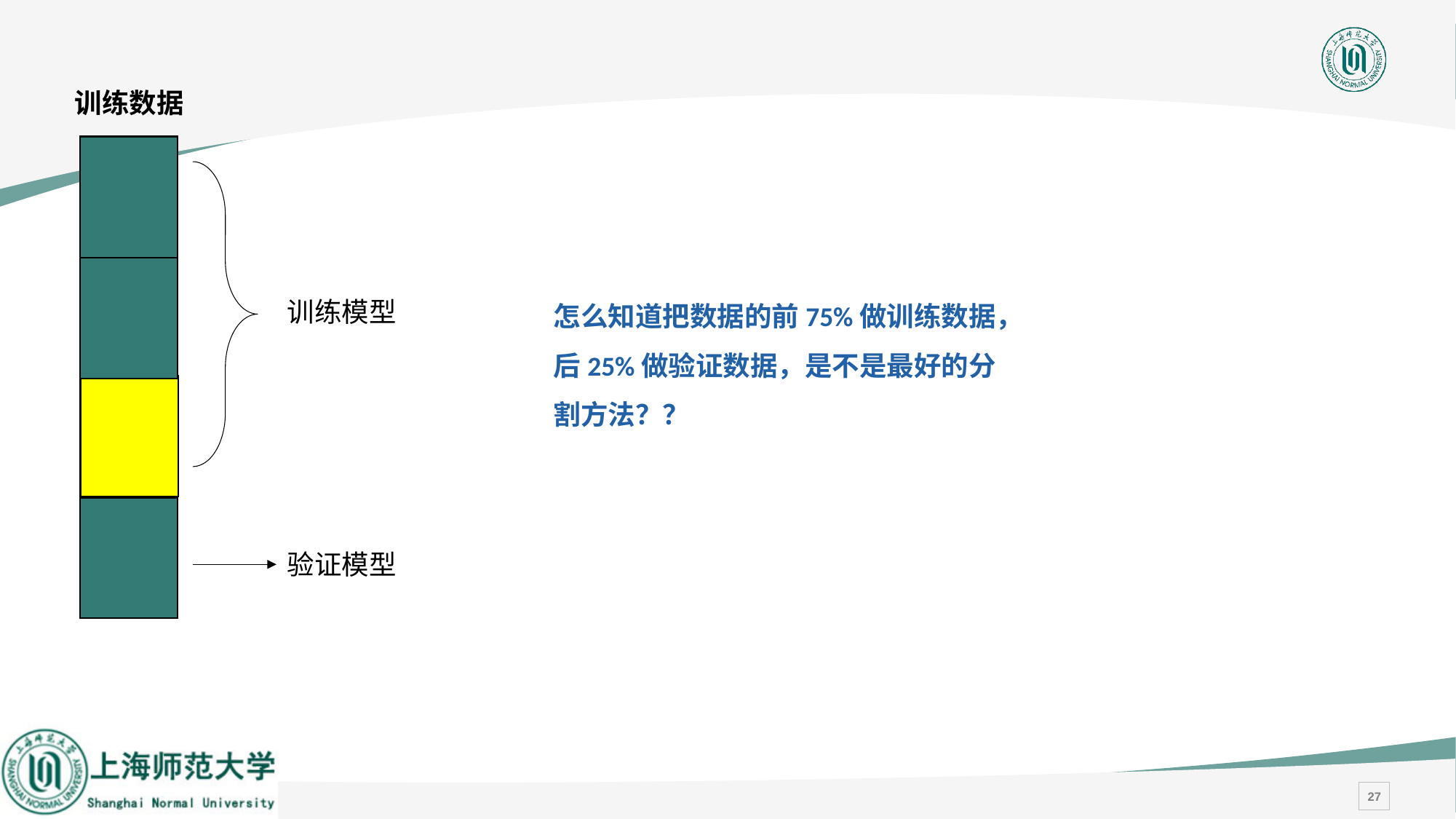

训练数据

怎么知道把数据的前75%做训练数据，后25%做验证数据，是不是最好的分割方法？？
训练模型

验证模型